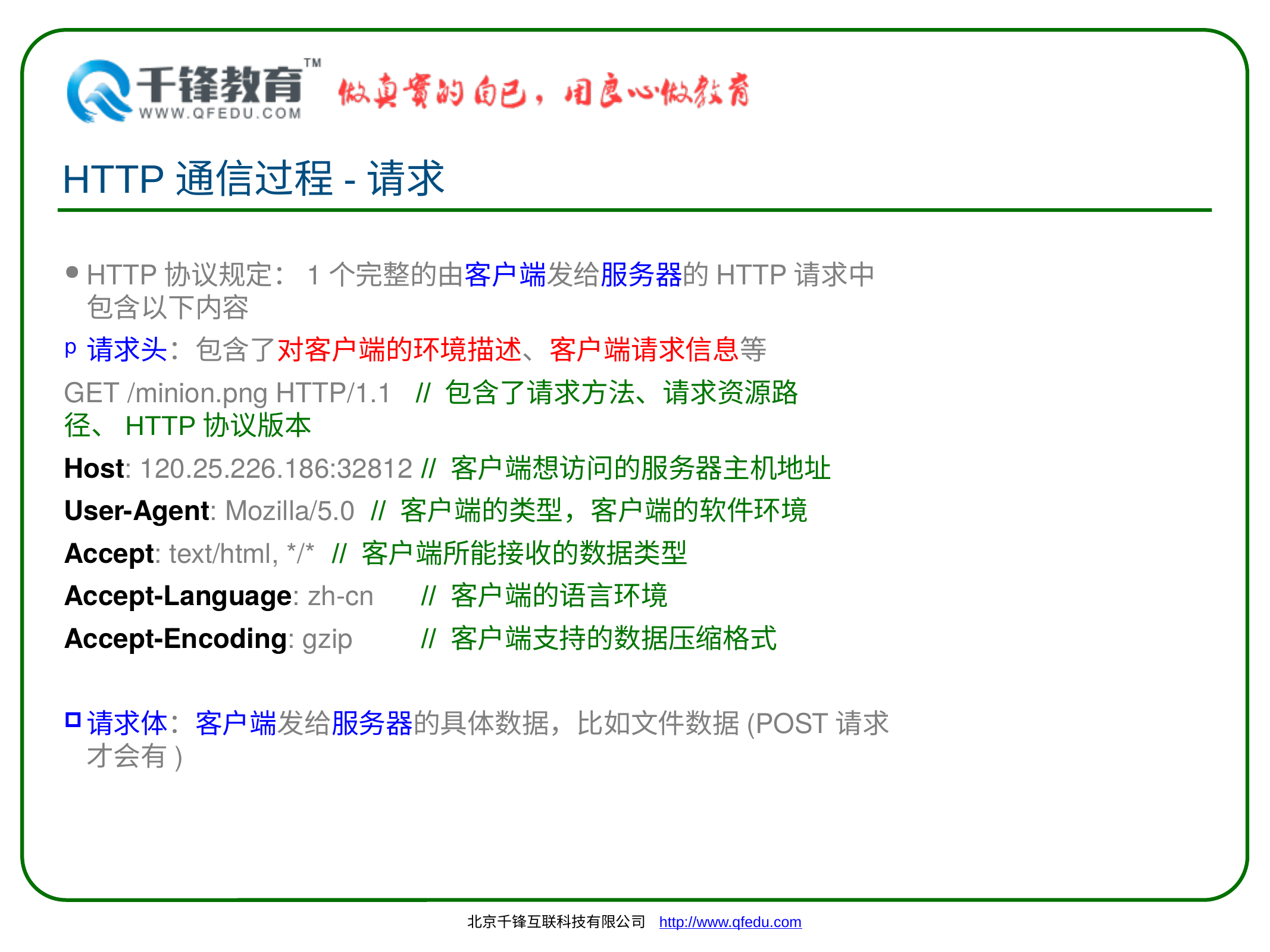

# HTTP通信过程-请求
HTTP协议规定：1个完整的由客户端发给服务器的HTTP请求中包含以下内容
请求头：包含了对客户端的环境描述、客户端请求信息等
GET /minion.png HTTP/1.1   // 包含了请求方法、请求资源路径、HTTP协议版本
Host: 120.25.226.186:32812 	// 客户端想访问的服务器主机地址
User-Agent: Mozilla/5.0  // 客户端的类型，客户端的软件环境
Accept: text/html, */* 	// 客户端所能接收的数据类型
Accept-Language: zh-cn 	// 客户端的语言环境
Accept-Encoding: gzip 	// 客户端支持的数据压缩格式

请求体：客户端发给服务器的具体数据，比如文件数据(POST请求才会有)